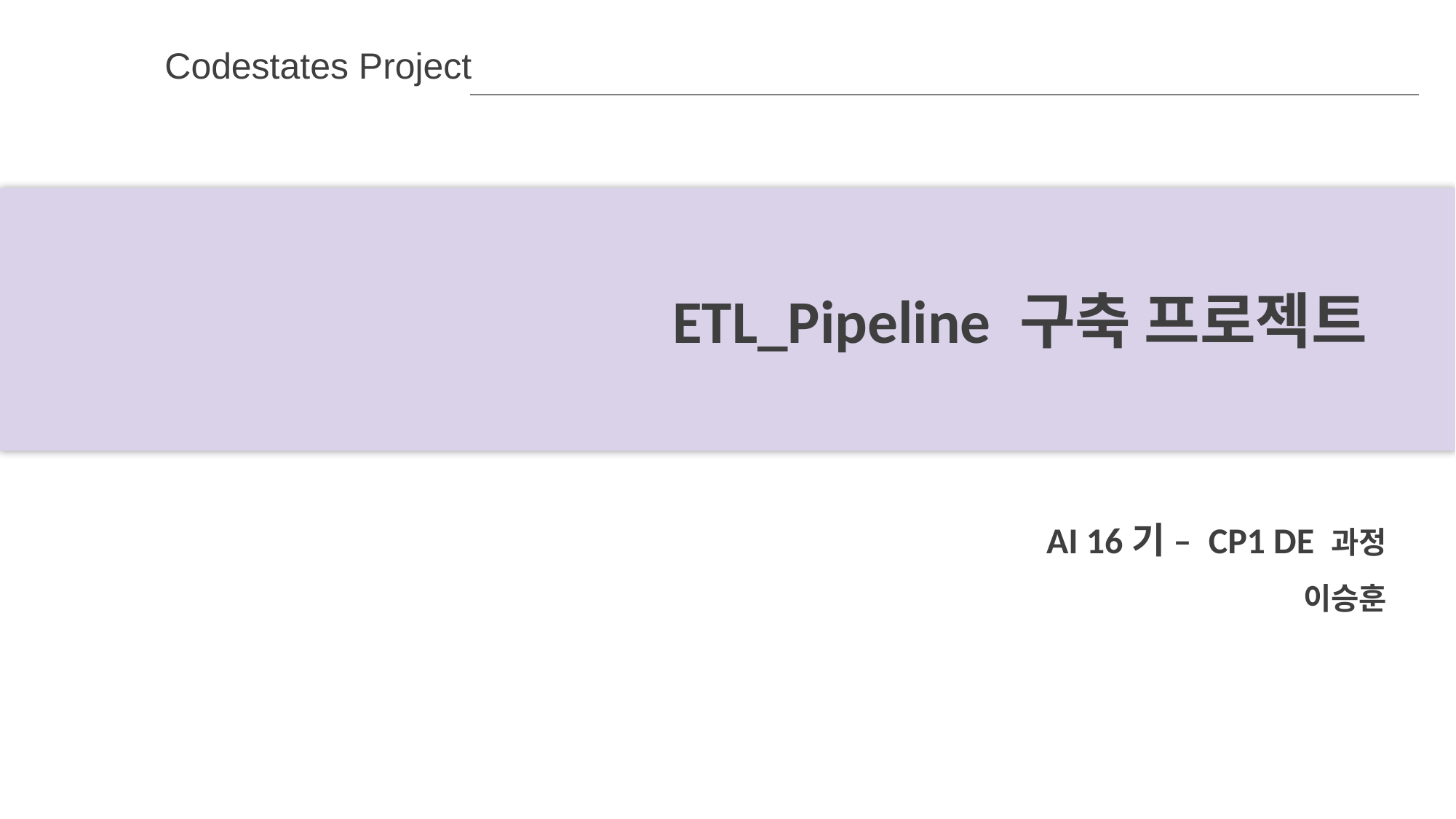

Codestates Project

ETL_Pipeline 구축 프로젝트
 AI 16기 – CP1 DE 과정
이승훈